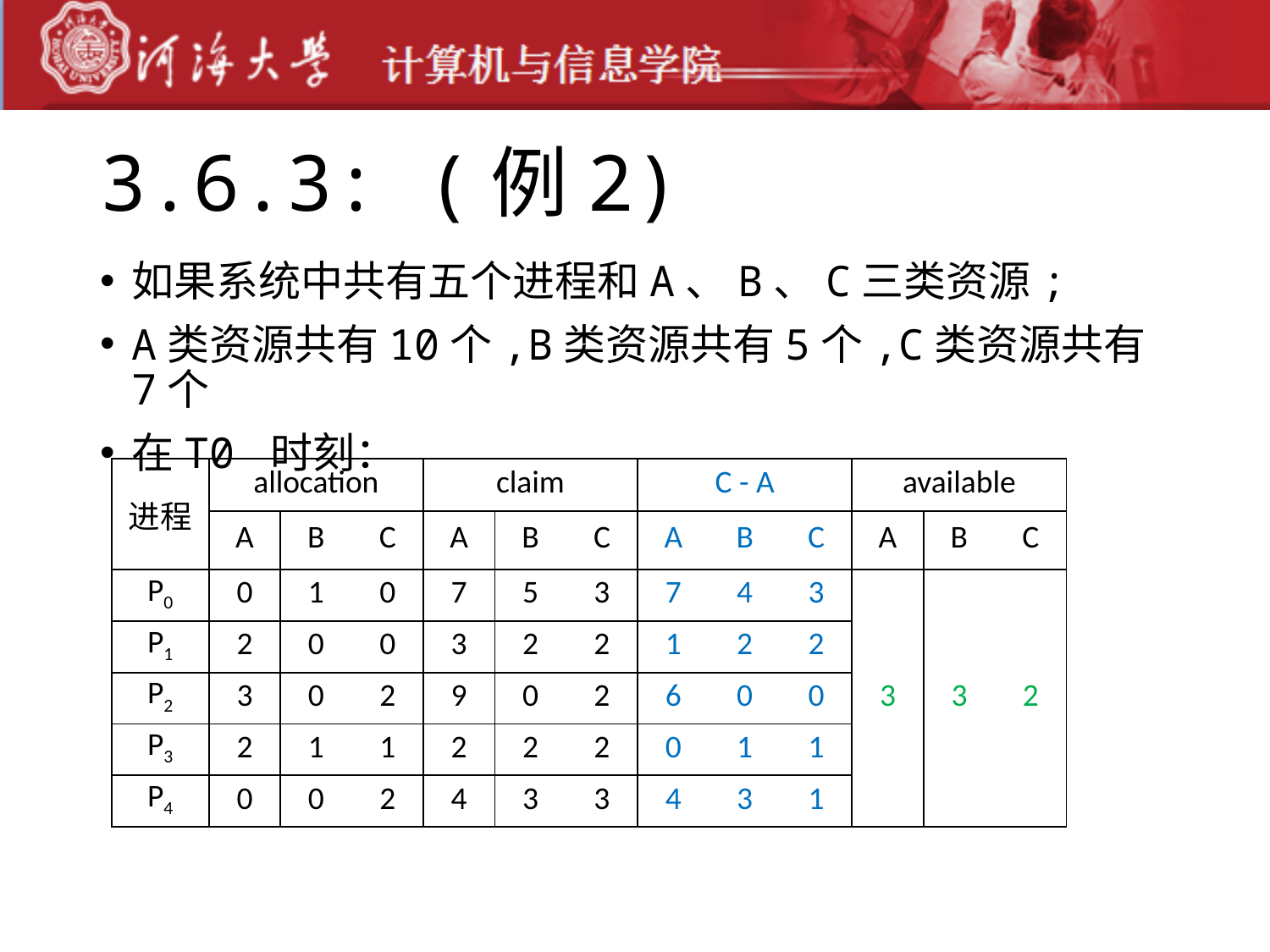

# 3.6.3: (例2)
如果系统中共有五个进程和A、B、C三类资源;
A类资源共有10个,B类资源共有5个,C类资源共有7个
在T0 时刻：
| 进程 | allocation |  |  | claim |  |  | C - A |  |  | available |  |  |
| --- | --- | --- | --- | --- | --- | --- | --- | --- | --- | --- | --- | --- |
|  | A | B | C | A | B | C | A | B | C | A | B | C |
| P0 | 0 | 1 | 0 | 7 | 5 | 3 | 7 | 4 | 3 | 3 | 3 | 2 |
| P1 | 2 | 0 | 0 | 3 | 2 | 2 | 1 | 2 | 2 |  |  |  |
| P2 | 3 | 0 | 2 | 9 | 0 | 2 | 6 | 0 | 0 |  |  |  |
| P3 | 2 | 1 | 1 | 2 | 2 | 2 | 0 | 1 | 1 |  |  |  |
| P4 | 0 | 0 | 2 | 4 | 3 | 3 | 4 | 3 | 1 |  |  |  |